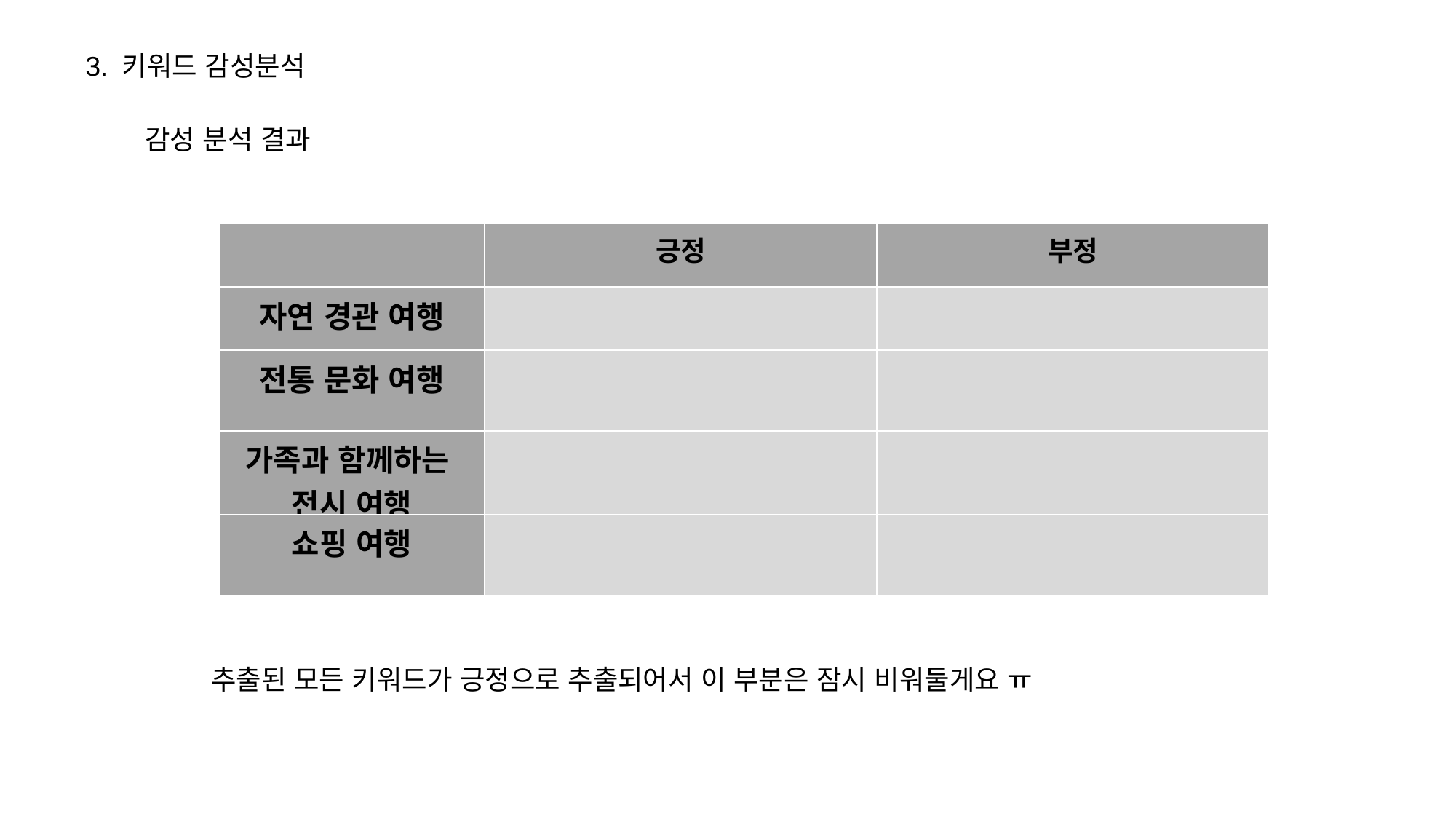

3. 키워드 감성분석
감성 분석 결과
|  | 긍정 | 부정 |
| --- | --- | --- |
| 자연 경관 여행 |  |  |
| 전통 문화 여행 |  |  |
| 가족과 함께하는 전시 여행 |  |  |
| 쇼핑 여행 |  |  |
추출된 모든 키워드가 긍정으로 추출되어서 이 부분은 잠시 비워둘게요 ㅠ